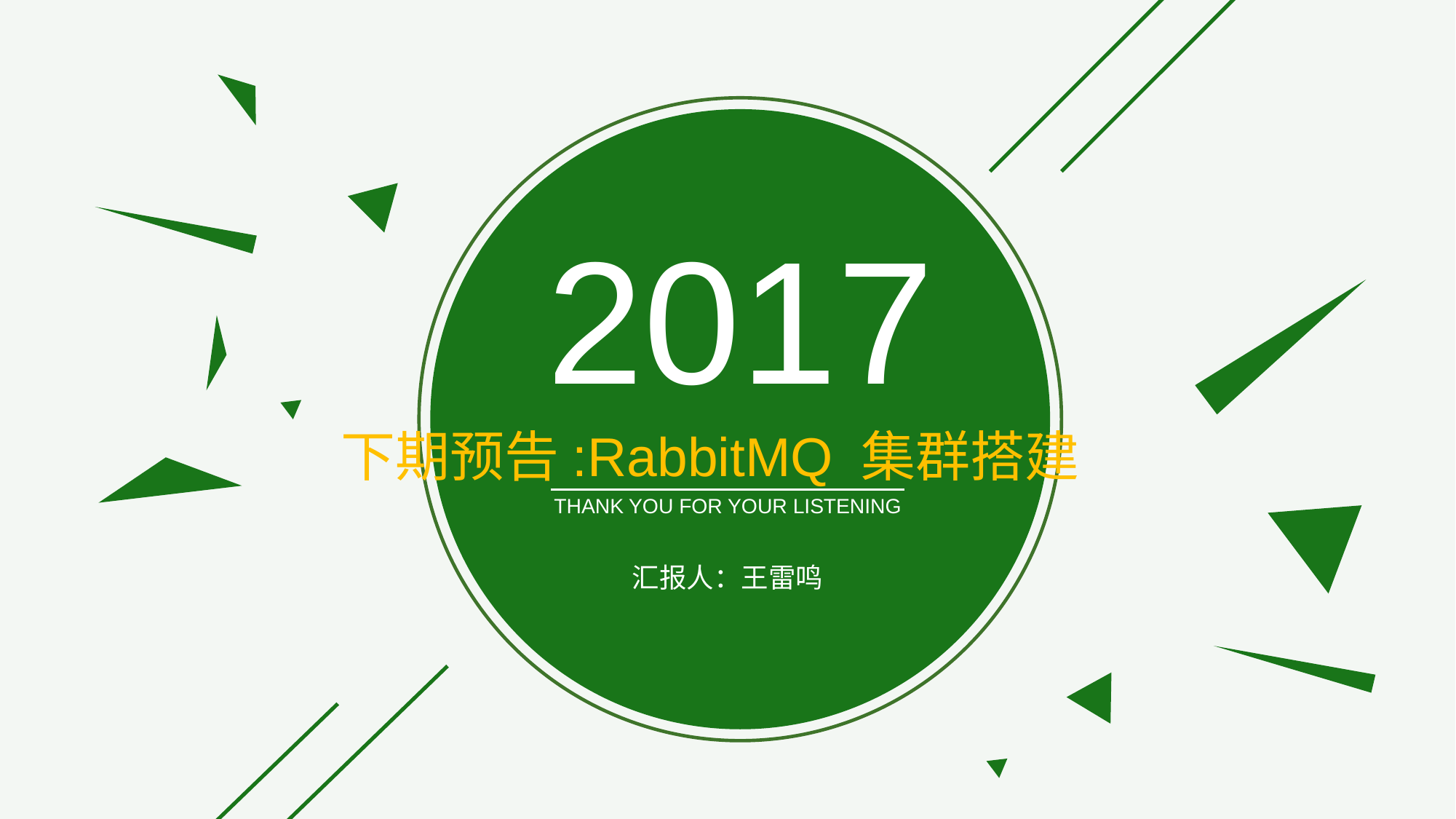

2017

下期预告:RabbitMQ 集群搭建

THANK YOU FOR YOUR LISTENING

汇报人：王雷鸣